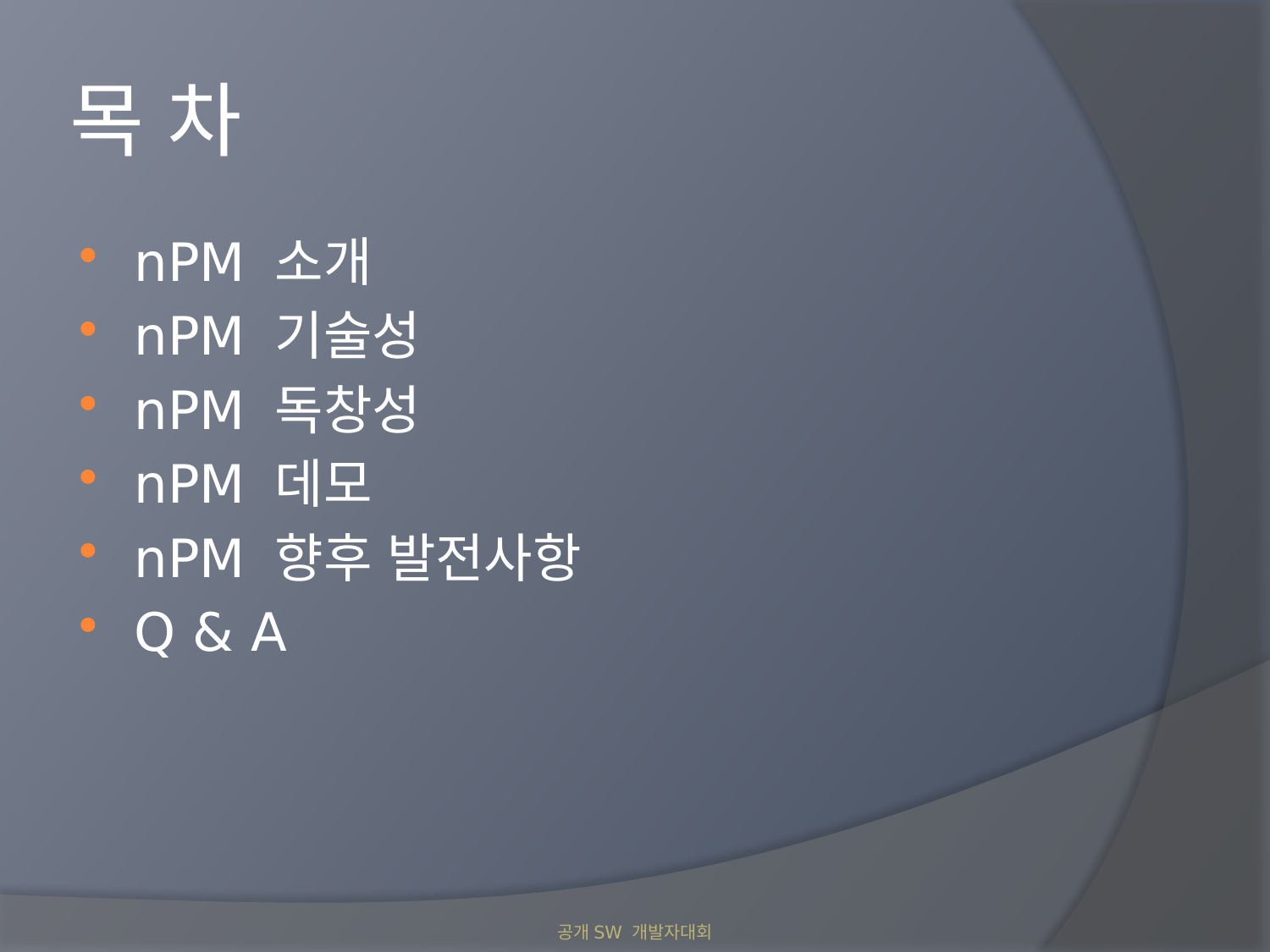

# 목 차
nPM 소개
nPM 기술성
nPM 독창성
nPM 데모
nPM 향후 발전사항
Q & A
공개SW 개발자대회